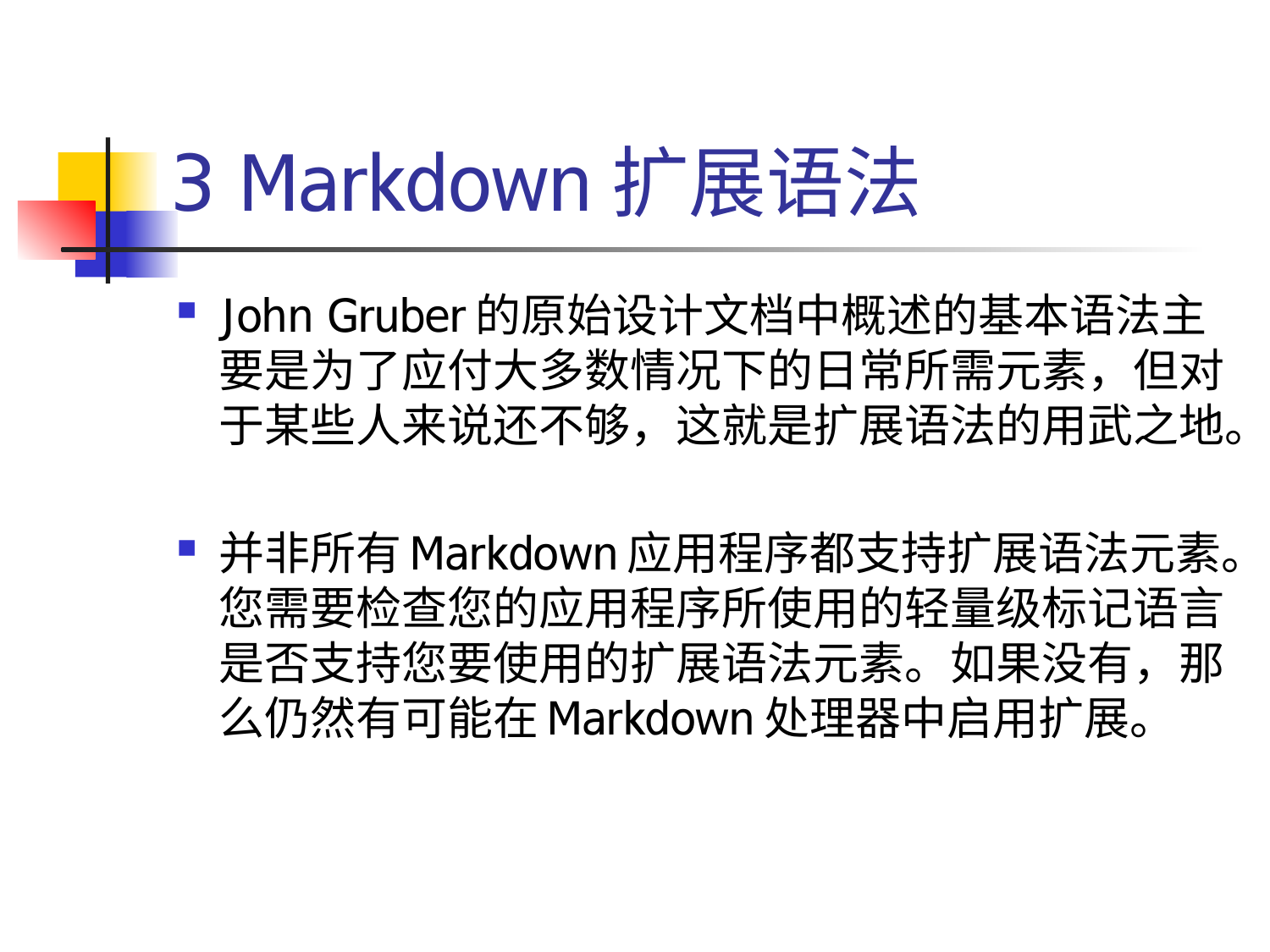

# 3 Markdown扩展语法
John Gruber的原始设计文档中概述的基本语法主要是为了应付大多数情况下的日常所需元素，但对于某些人来说还不够，这就是扩展语法的用武之地。

并非所有Markdown应用程序都支持扩展语法元素。您需要检查您的应用程序所使用的轻量级标记语言是否支持您要使用的扩展语法元素。如果没有，那么仍然有可能在Markdown处理器中启用扩展。